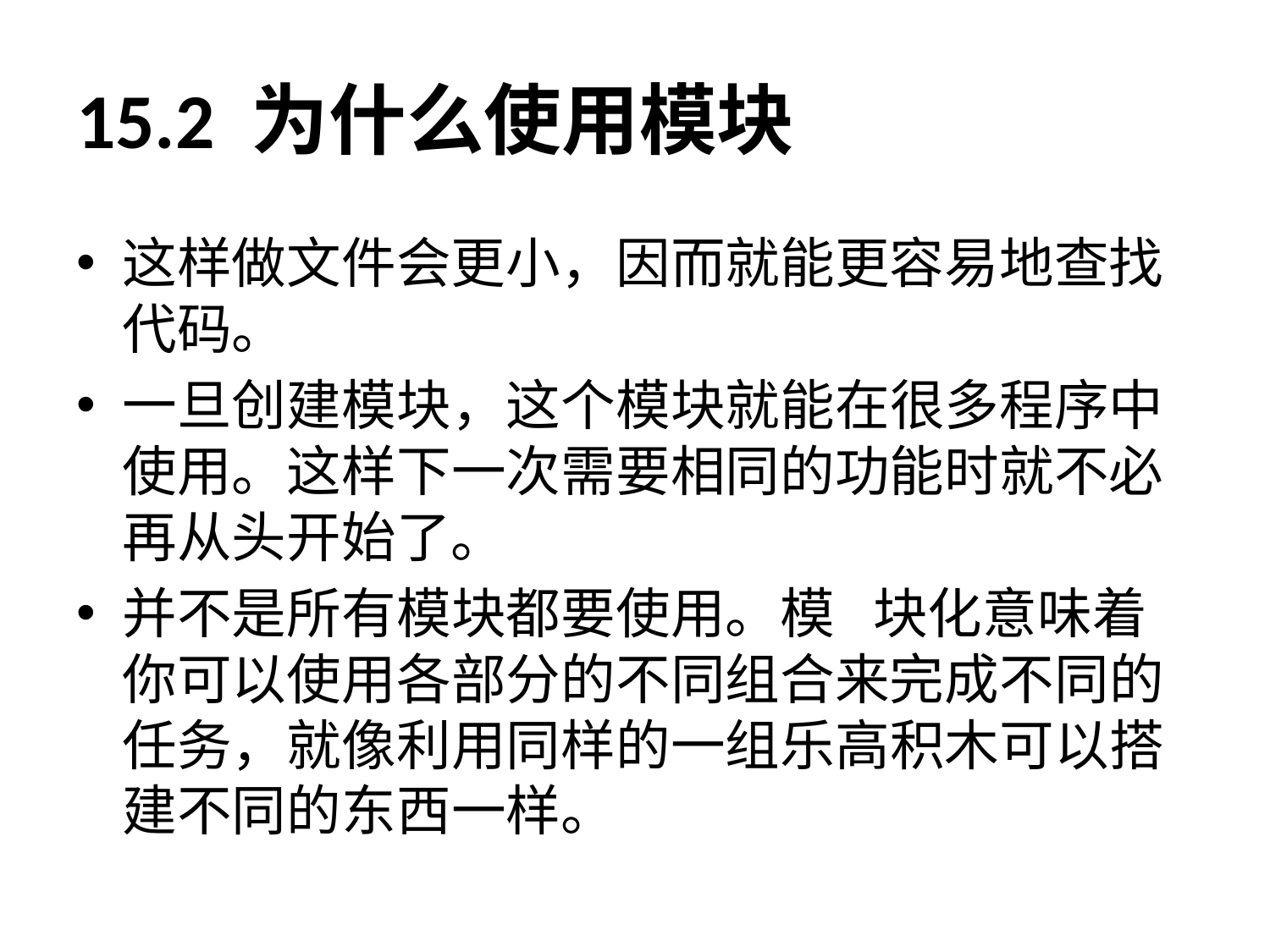

# 15.2 为什么使用模块
这样做文件会更小，因而就能更容易地查找代码。
一旦创建模块，这个模块就能在很多程序中使用。这样下一次需要相同的功能时就不必再从头开始了。
并不是所有模块都要使用。模 块化意味着你可以使用各部分的不同组合来完成不同的任务，就像利用同样的一组乐高积木可以搭建不同的东西一样。